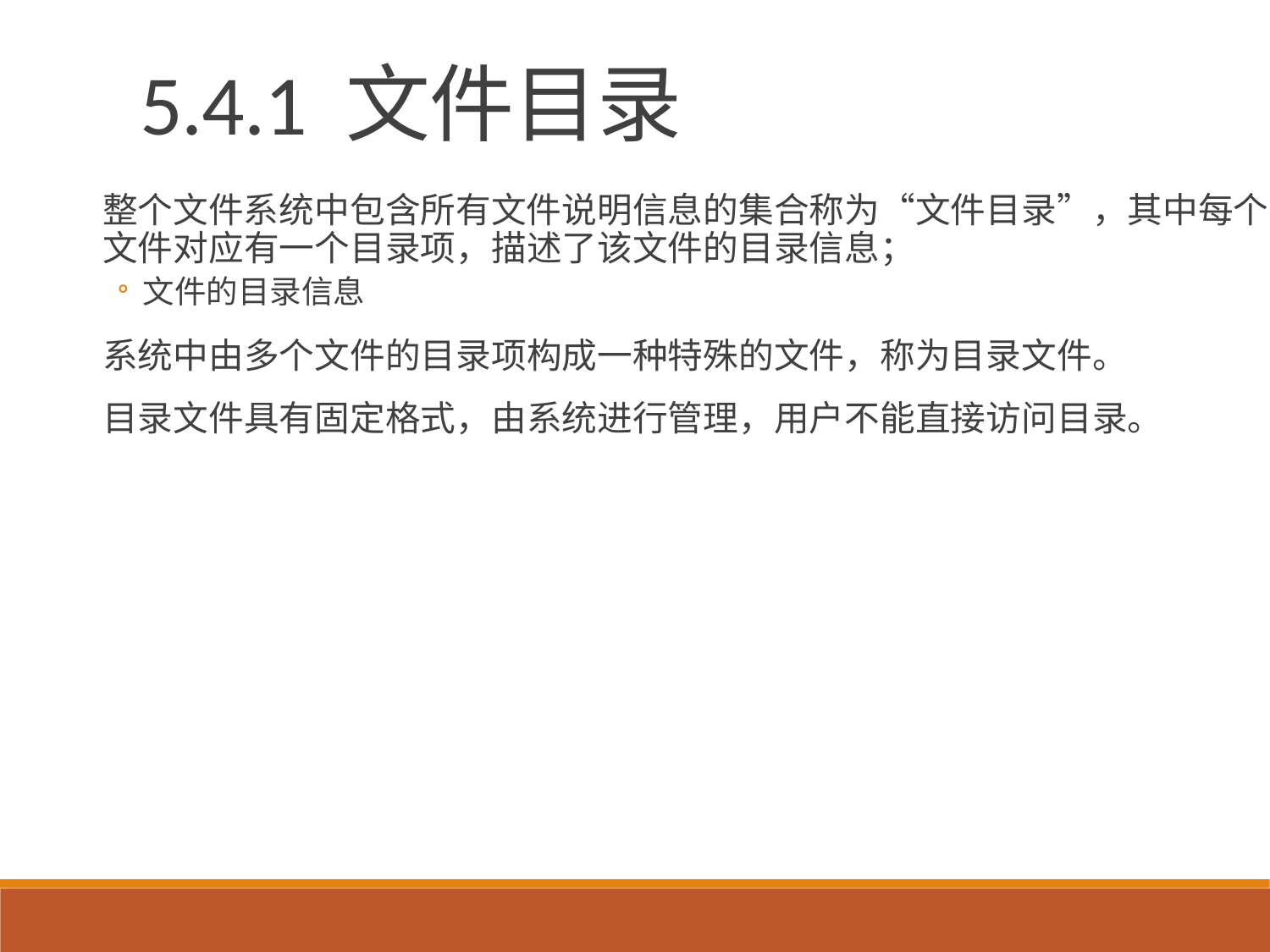

5.4.1 文件目录
整个文件系统中包含所有文件说明信息的集合称为“文件目录”，其中每个文件对应有一个目录项，描述了该文件的目录信息；
文件的目录信息
系统中由多个文件的目录项构成一种特殊的文件，称为目录文件。
目录文件具有固定格式，由系统进行管理，用户不能直接访问目录。